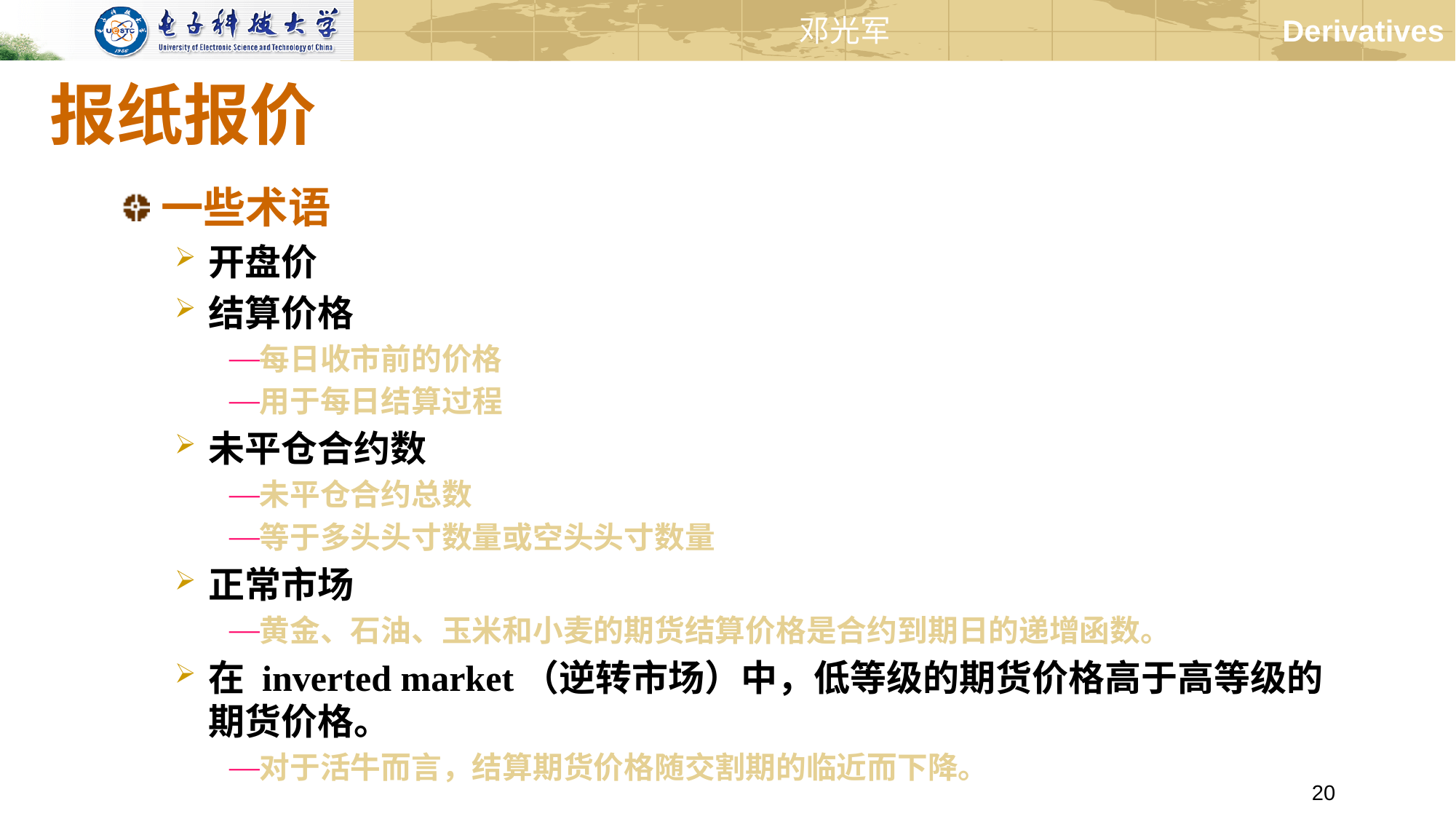

# 报纸报价
一些术语
开盘价
结算价格
每日收市前的价格
用于每日结算过程
未平仓合约数
未平仓合约总数
等于多头头寸数量或空头头寸数量
正常市场
黄金、石油、玉米和小麦的期货结算价格是合约到期日的递增函数。
在 inverted market（逆转市场）中，低等级的期货价格高于高等级的期货价格。
对于活牛而言，结算期货价格随交割期的临近而下降。